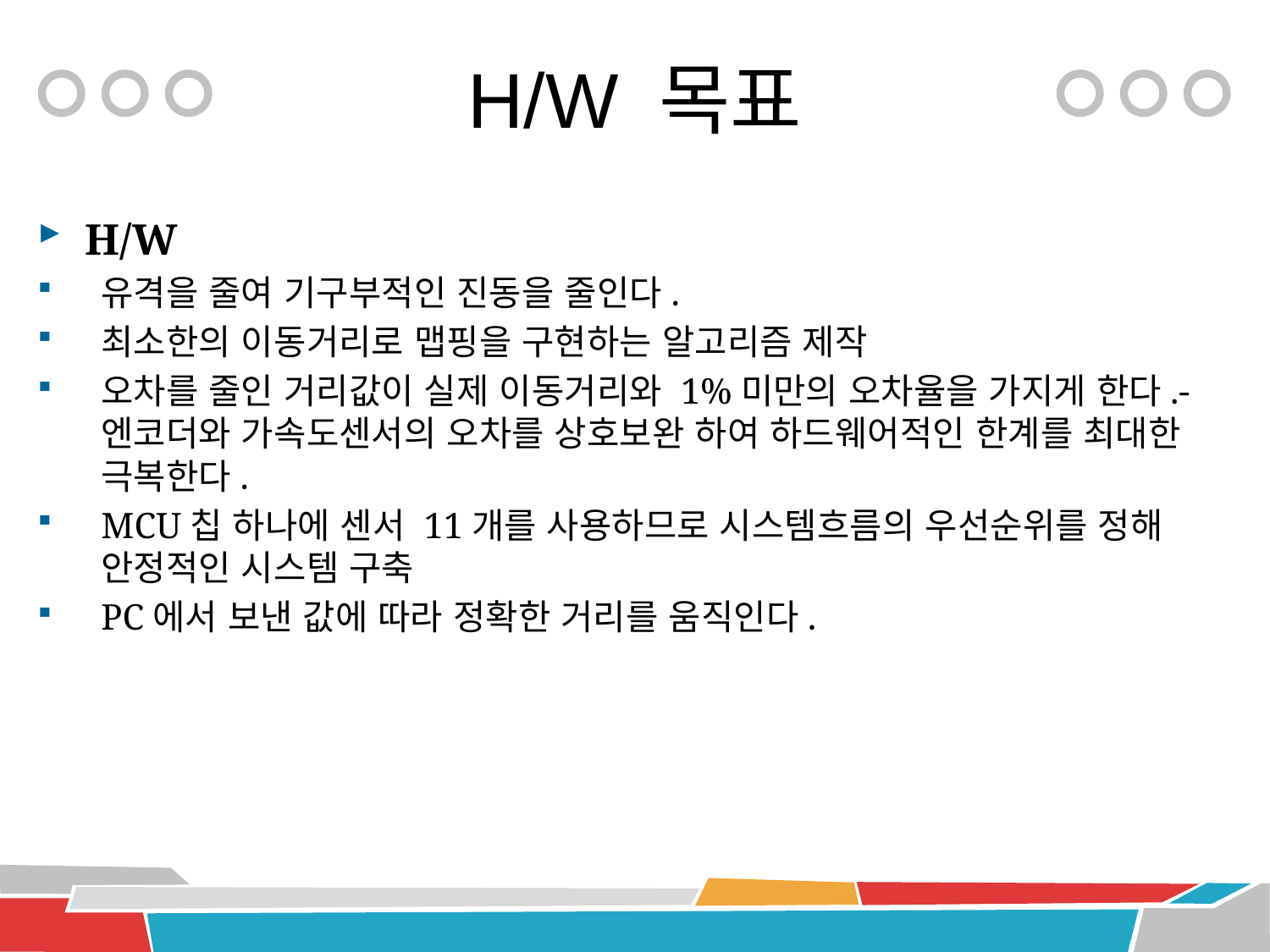

H/W 목표
H/W
유격을 줄여 기구부적인 진동을 줄인다.
최소한의 이동거리로 맵핑을 구현하는 알고리즘 제작
오차를 줄인 거리값이 실제 이동거리와 1%미만의 오차율을 가지게 한다.-엔코더와 가속도센서의 오차를 상호보완 하여 하드웨어적인 한계를 최대한 극복한다.
MCU칩 하나에 센서 11개를 사용하므로 시스템흐름의 우선순위를 정해 안정적인 시스템 구축
PC에서 보낸 값에 따라 정확한 거리를 움직인다.